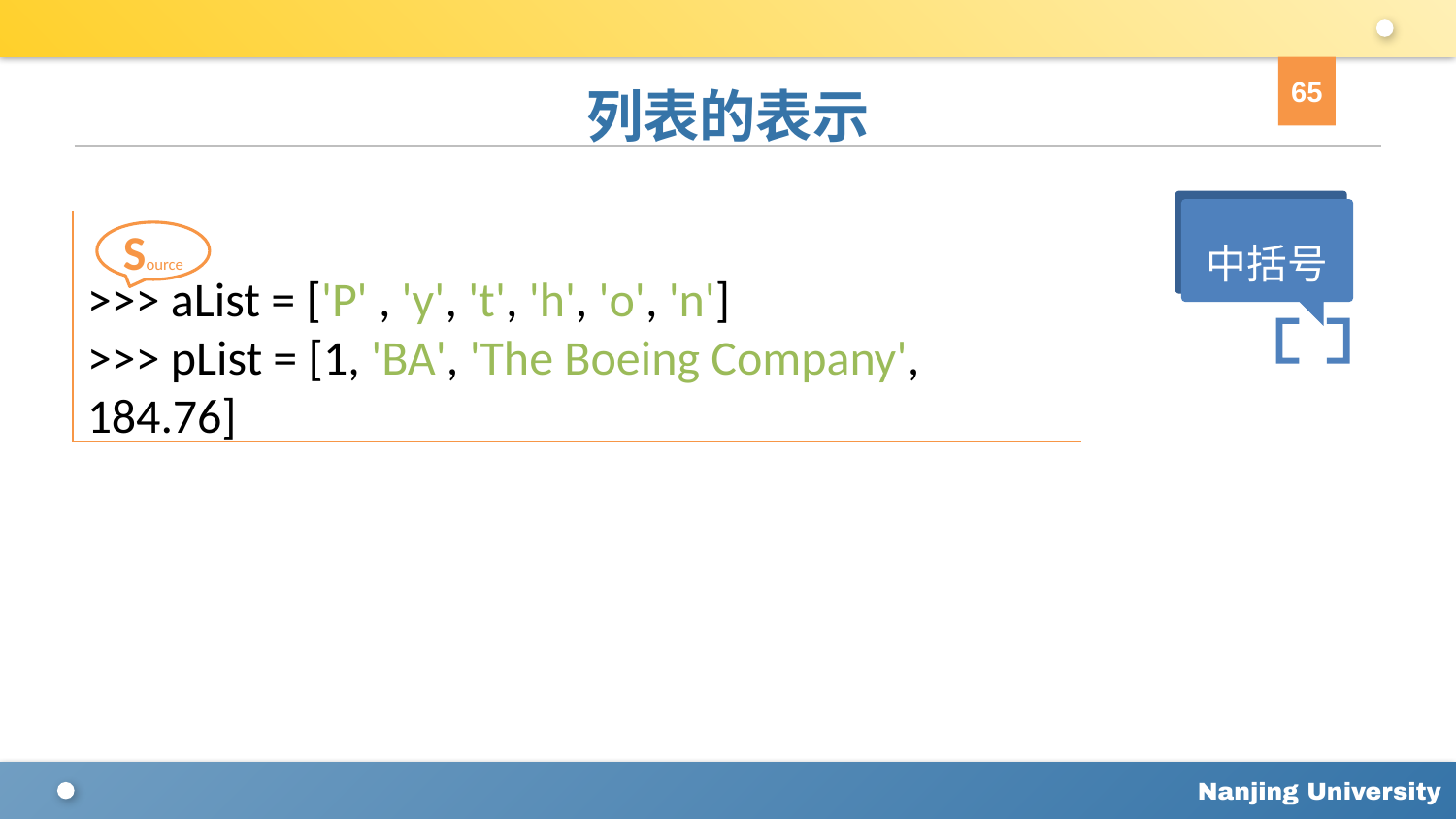

65
# 列表的表示

中括号

>>> aList = ['P' , 'y', 't', 'h', 'o', 'n']
>>> pList = [1, 'BA', 'The Boeing Company', 184.76]
Source